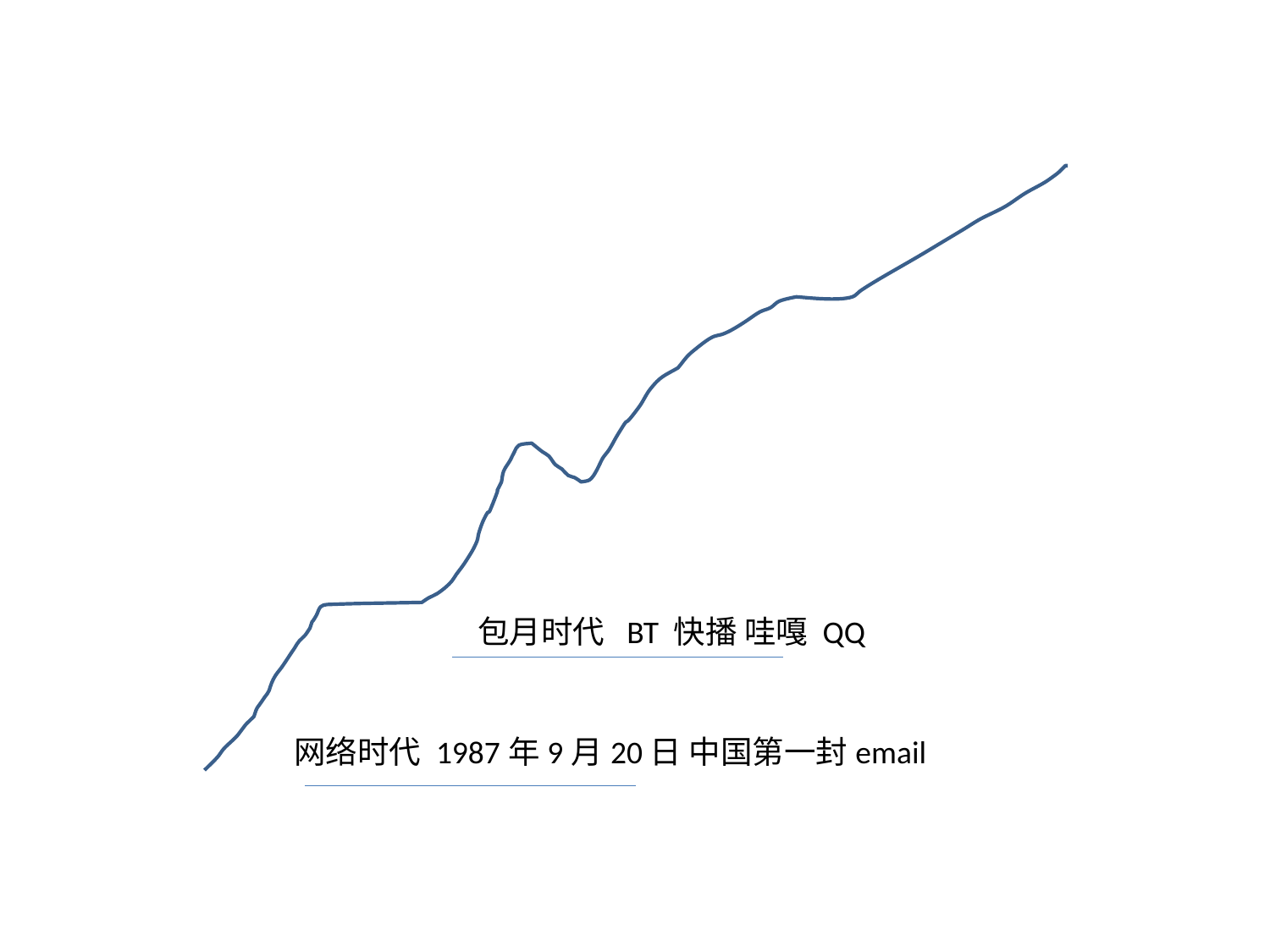

包月时代  BT 快播 哇嘎 QQ
网络时代 1987年9月20日 中国第一封email